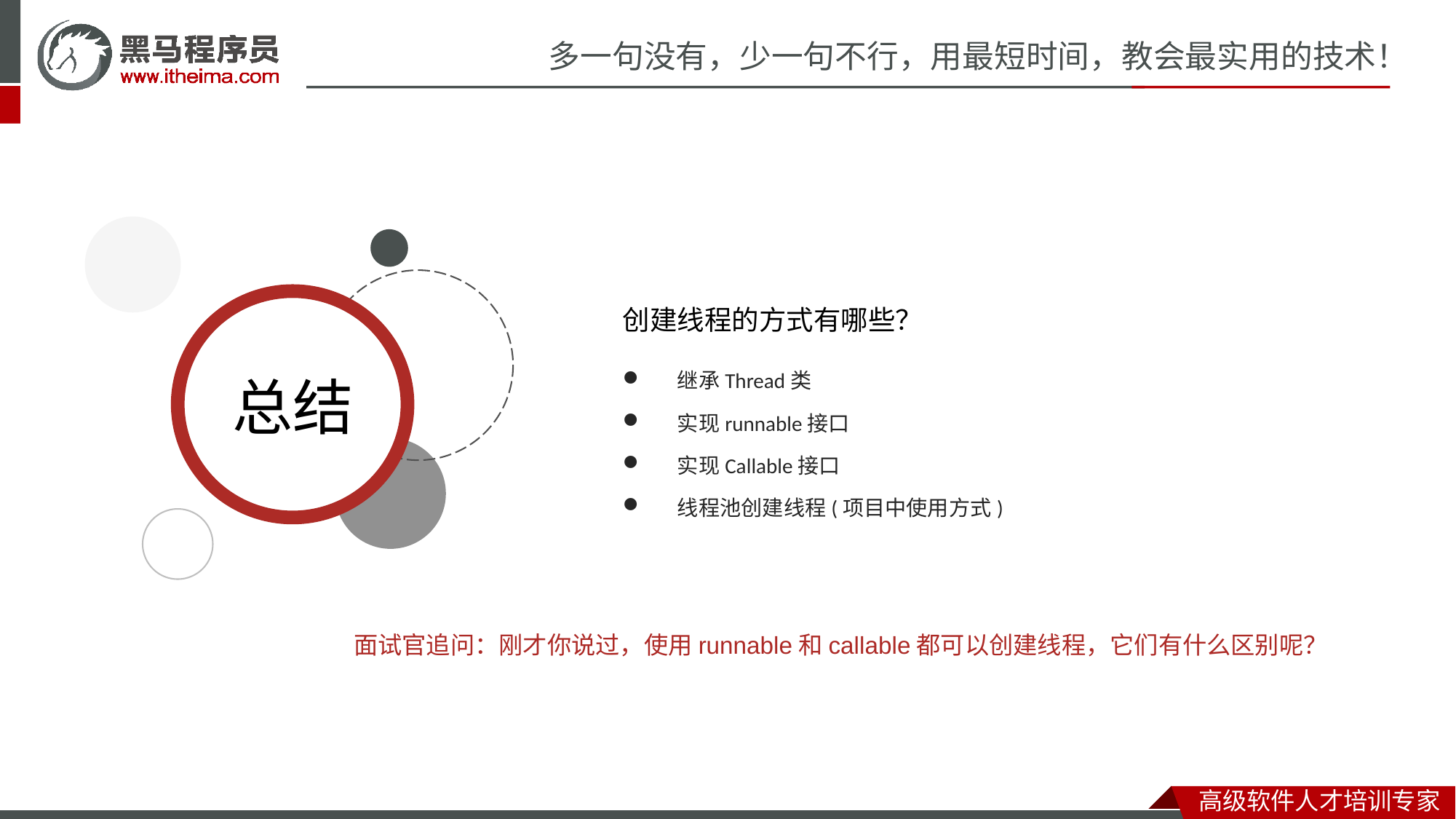

创建线程的方式有哪些？
继承Thread类
实现runnable接口
实现Callable接口
线程池创建线程(项目中使用方式)
面试官追问：刚才你说过，使用runnable和callable都可以创建线程，它们有什么区别呢？